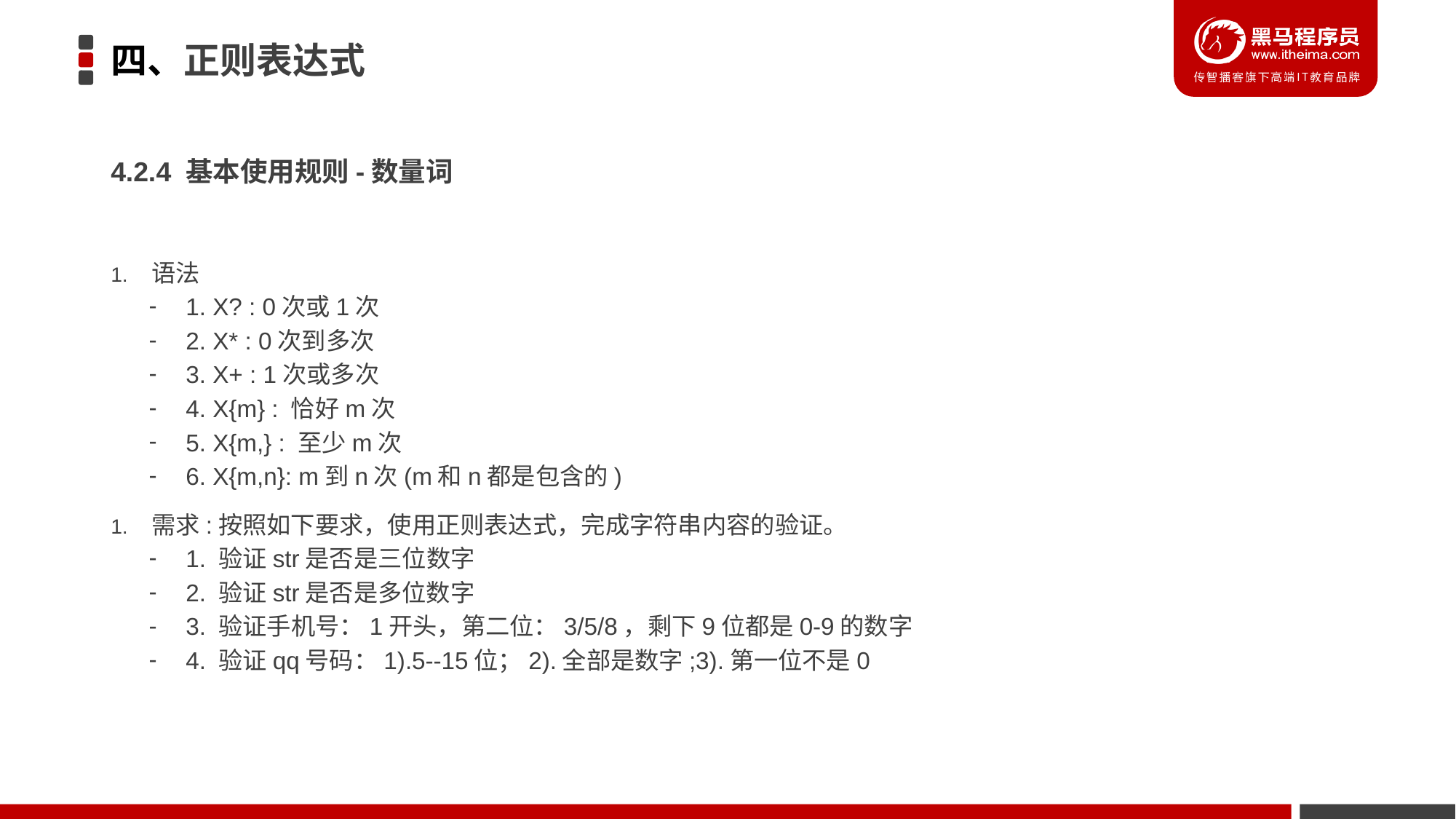

# 四、正则表达式
4.2.4 基本使用规则-数量词
语法
1. X? : 0次或1次
2. X* : 0次到多次
3. X+ : 1次或多次
4. X{m} : 恰好m次
5. X{m,} : 至少m次
6. X{m,n}: m到n次(m和n都是包含的)
需求:按照如下要求，使用正则表达式，完成字符串内容的验证。
1. 验证str是否是三位数字
2. 验证str是否是多位数字
3. 验证手机号：1开头，第二位：3/5/8，剩下9位都是0-9的数字
4. 验证qq号码：1).5--15位；2).全部是数字;3).第一位不是0